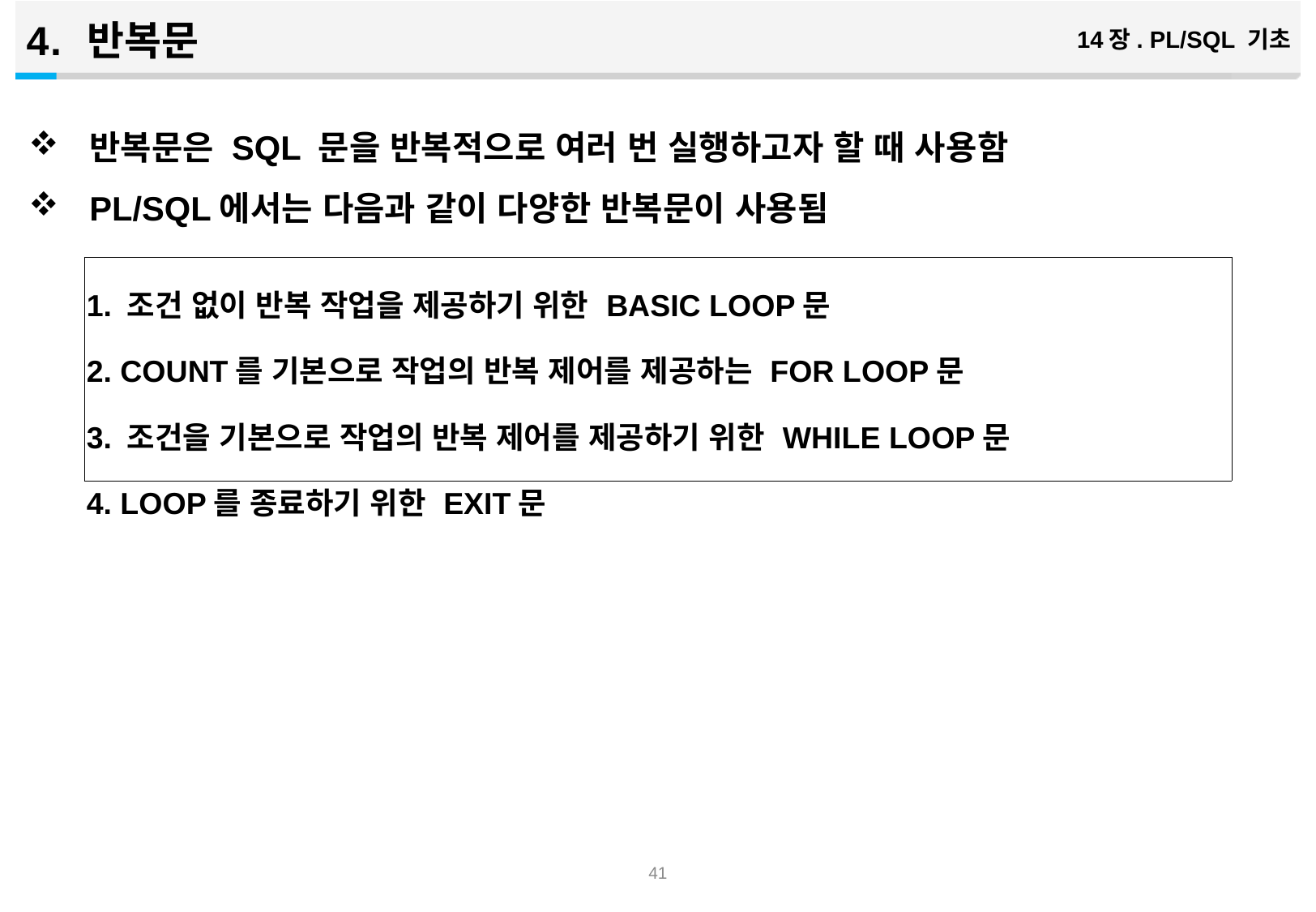

반복문
14장. PL/SQL 기초
반복문은 SQL 문을 반복적으로 여러 번 실행하고자 할 때 사용함
PL/SQL에서는 다음과 같이 다양한 반복문이 사용됨
| 1. 조건 없이 반복 작업을 제공하기 위한 BASIC LOOP문 2. COUNT를 기본으로 작업의 반복 제어를 제공하는 FOR LOOP문 3. 조건을 기본으로 작업의 반복 제어를 제공하기 위한 WHILE LOOP문 4. LOOP를 종료하기 위한 EXIT문 |
| --- |
41